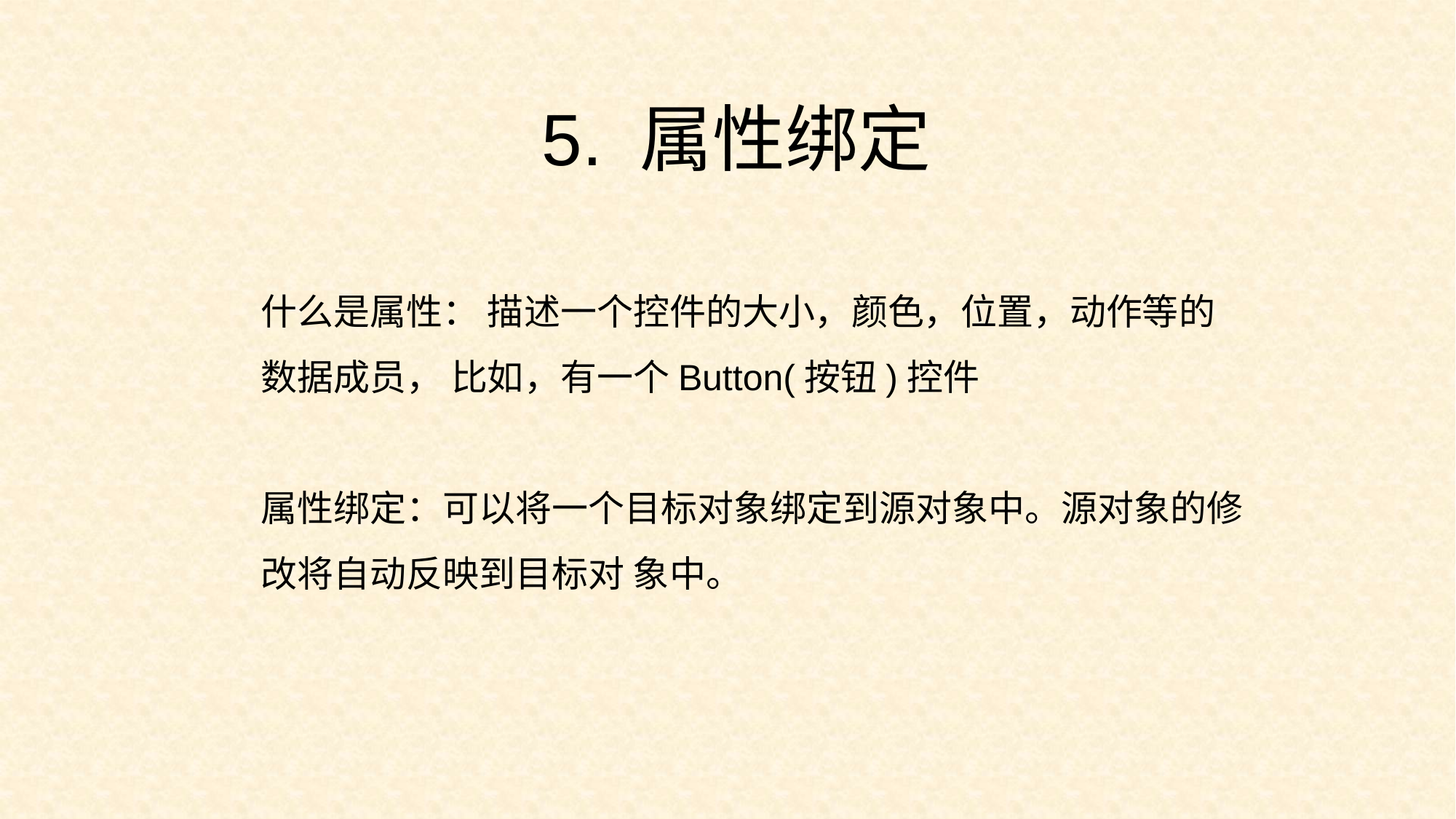

5. 属性绑定
什么是属性： 描述一个控件的大小，颜色，位置，动作等的数据成员， 比如，有一个Button(按钮)控件

属性绑定：可以将一个目标对象绑定到源对象中。源对象的修改将自动反映到目标对 象中。